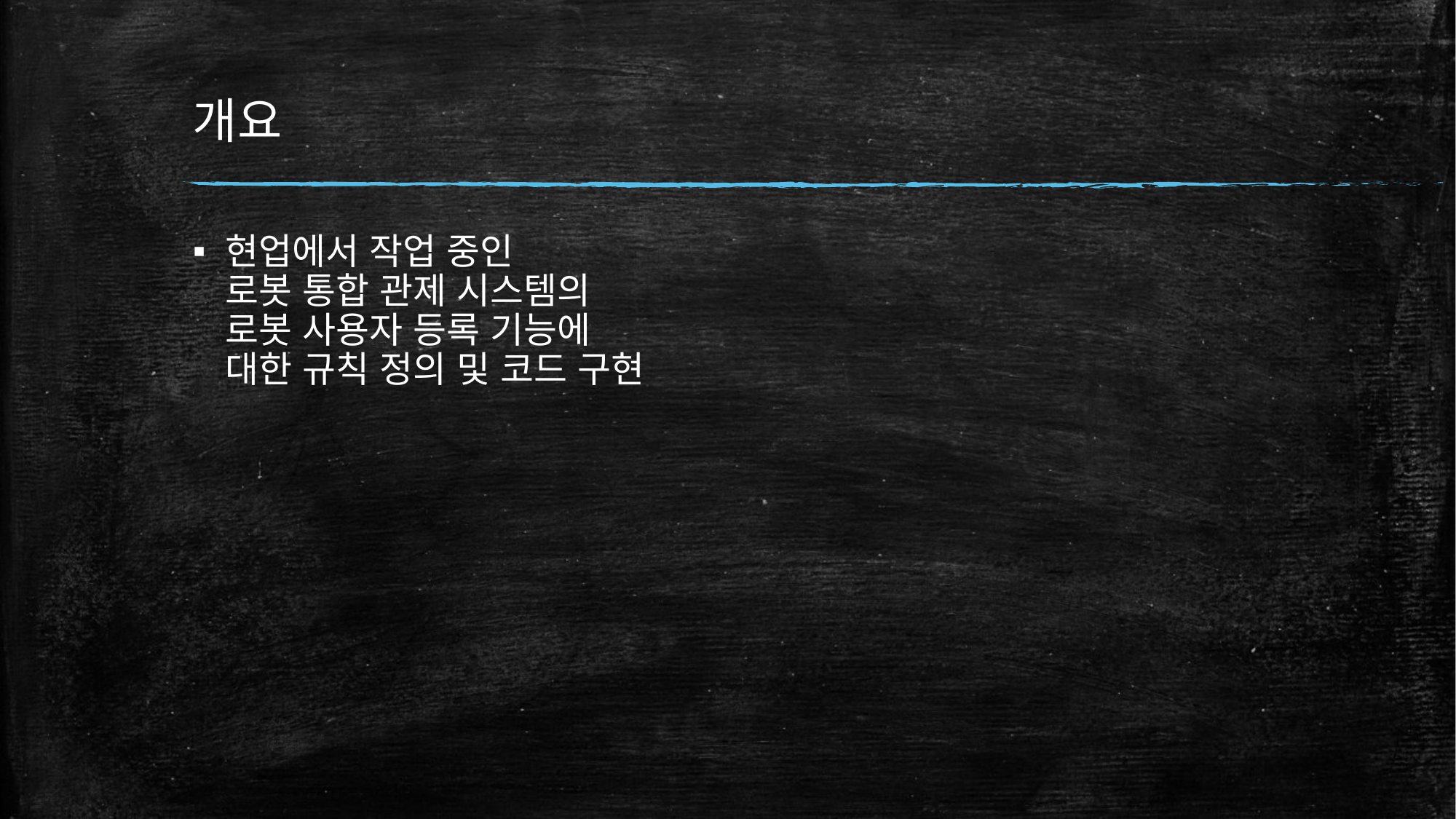

# 개요
현업에서 작업 중인
로봇 통합 관제 시스템의
로봇 사용자 등록 기능에
대한 규칙 정의 및 코드 구현